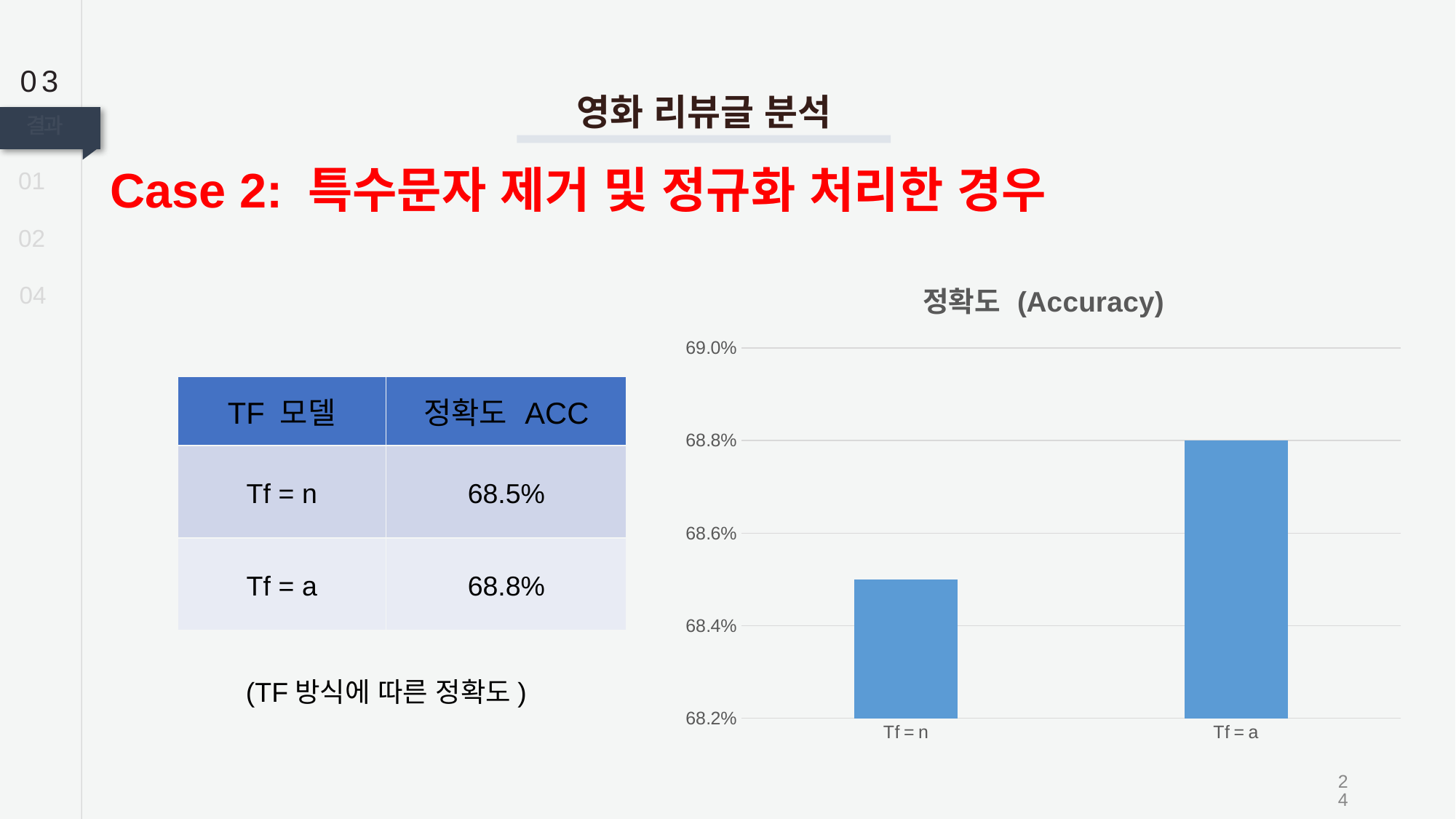

03
영화 리뷰글 분석

결과

Case 2: 특수문자 제거 및 정규화 처리한 경우
01
02

### Chart: 정확도 (Accuracy)

| Category | 계열 1 |
|---|---|
| Tf = n | 0.685 |
| Tf = a | 0.688 |
04
| TF 모델 | 정확도 ACC |
| --- | --- |
| Tf = n | 68.5% |
| Tf = a | 68.8% |
(TF방식에 따른 정확도)
24